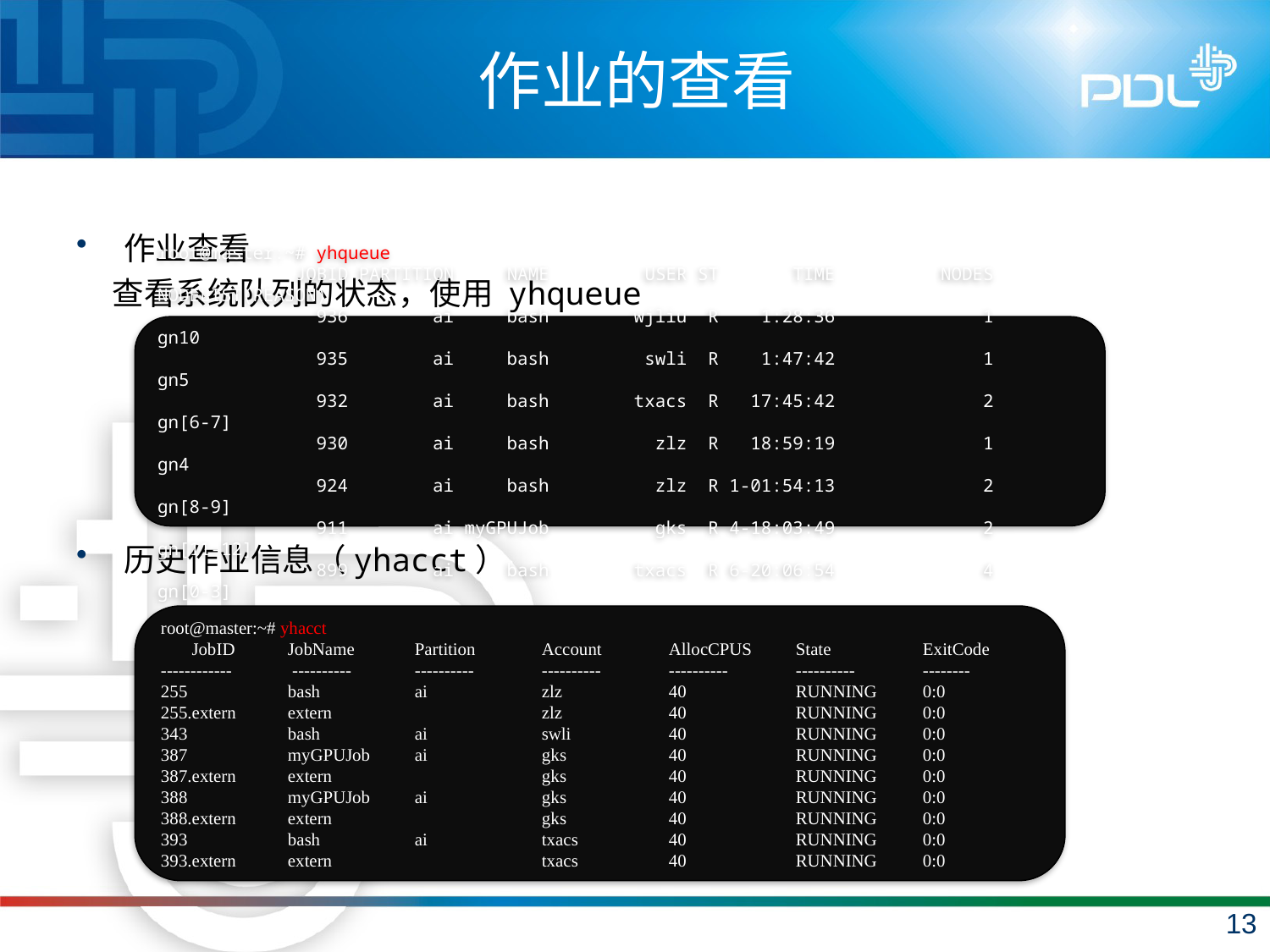

# 作业的查看
作业查看
    查看系统队列的状态，使用 yhqueue

历史作业信息（yhacct）
root@master:~# yhqueue
             JOBID PARTITION     NAME         USER ST       TIME	  NODES	 NODELIST(REASON)
               936        ai     bash        wjliu  R    1:28:36	      1	 gn10
               935        ai     bash         swli  R    1:47:42	      1	 gn5
               932        ai     bash        txacs  R   17:45:42	      2	 gn[6-7]
               930        ai     bash          zlz  R   18:59:19	      1	 gn4
               924        ai     bash          zlz  R 1-01:54:13	      2	 gn[8-9]
               911        ai myGPUJob          gks  R 4-18:03:49	      2	 gn[11-12]
               899        ai     bash        txacs  R 6-20:06:54	      4	 gn[0-3]
root@master:~# yhacct
       JobID	JobName  	Partition    	Account  	AllocCPUS      	State 	ExitCode
------------	 ---------- 	---------- 	---------- 	---------- 	---------- 	--------
255	bash         	ai        	zlz         	40    	RUNNING      	0:0
255.extern       	extern                   	zlz         	40    	RUNNING      	0:0
343                	bash         	ai       	swli         	40    	RUNNING      	0:0
387            	myGPUJob         	ai        	gks         	40    	RUNNING      	0:0
387.extern       	extern                 		gks         	40    	RUNNING      	0:0
388            	myGPUJob         	ai        	gks         	40    	RUNNING      	0:0
388.extern       	extern                   	gks         	40    	RUNNING      	0:0
393                	bash         	ai      	txacs         	40    	RUNNING      	0:0
393.extern       	extern                 		txacs         	40    	RUNNING      	0:0
13